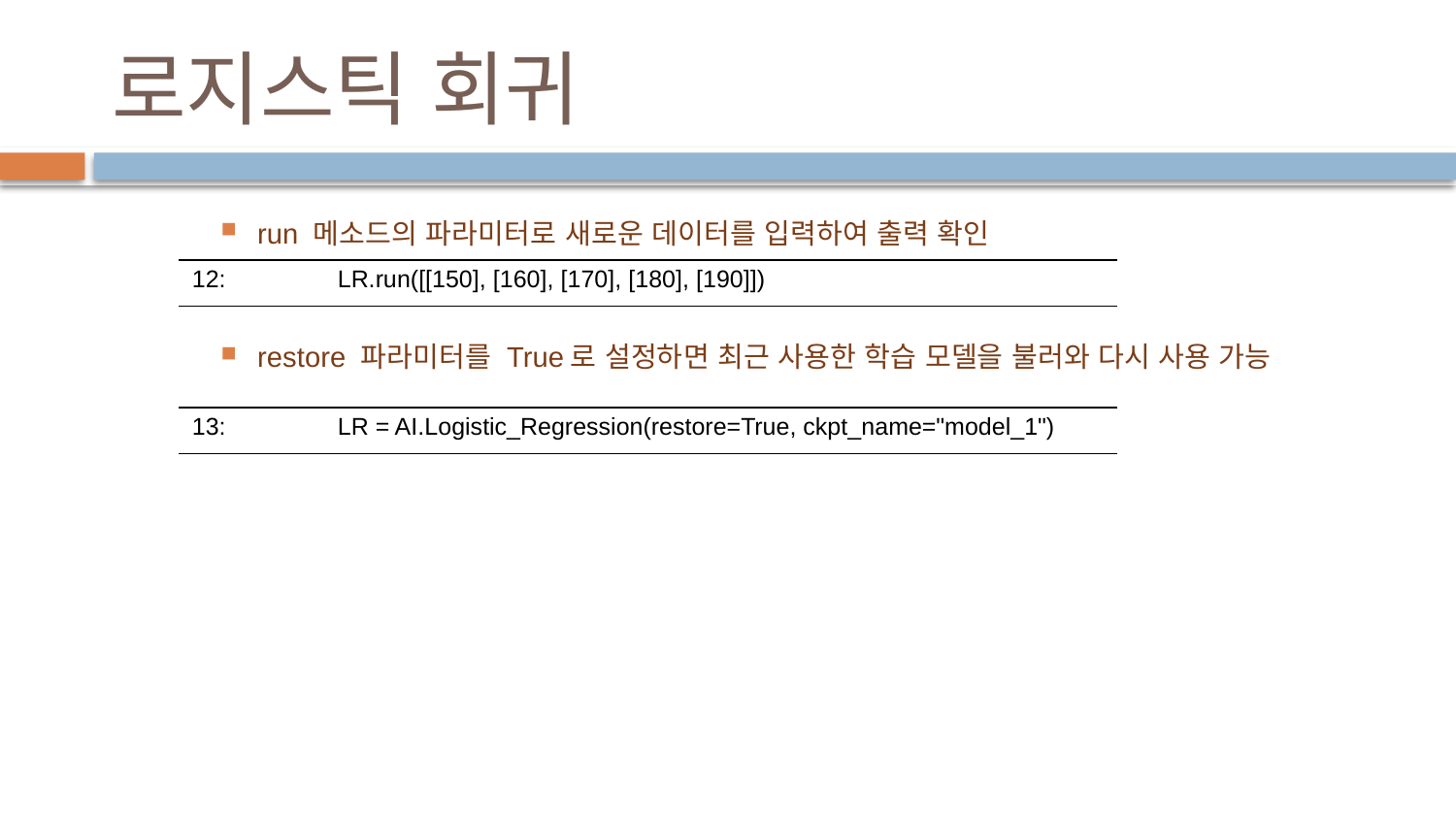

# 로지스틱 회귀
run 메소드의 파라미터로 새로운 데이터를 입력하여 출력 확인

restore 파라미터를 True로 설정하면 최근 사용한 학습 모델을 불러와 다시 사용 가능
| 12: LR.run([[150], [160], [170], [180], [190]]) |
| --- |
| 13: LR = AI.Logistic\_Regression(restore=True, ckpt\_name="model\_1") |
| --- |